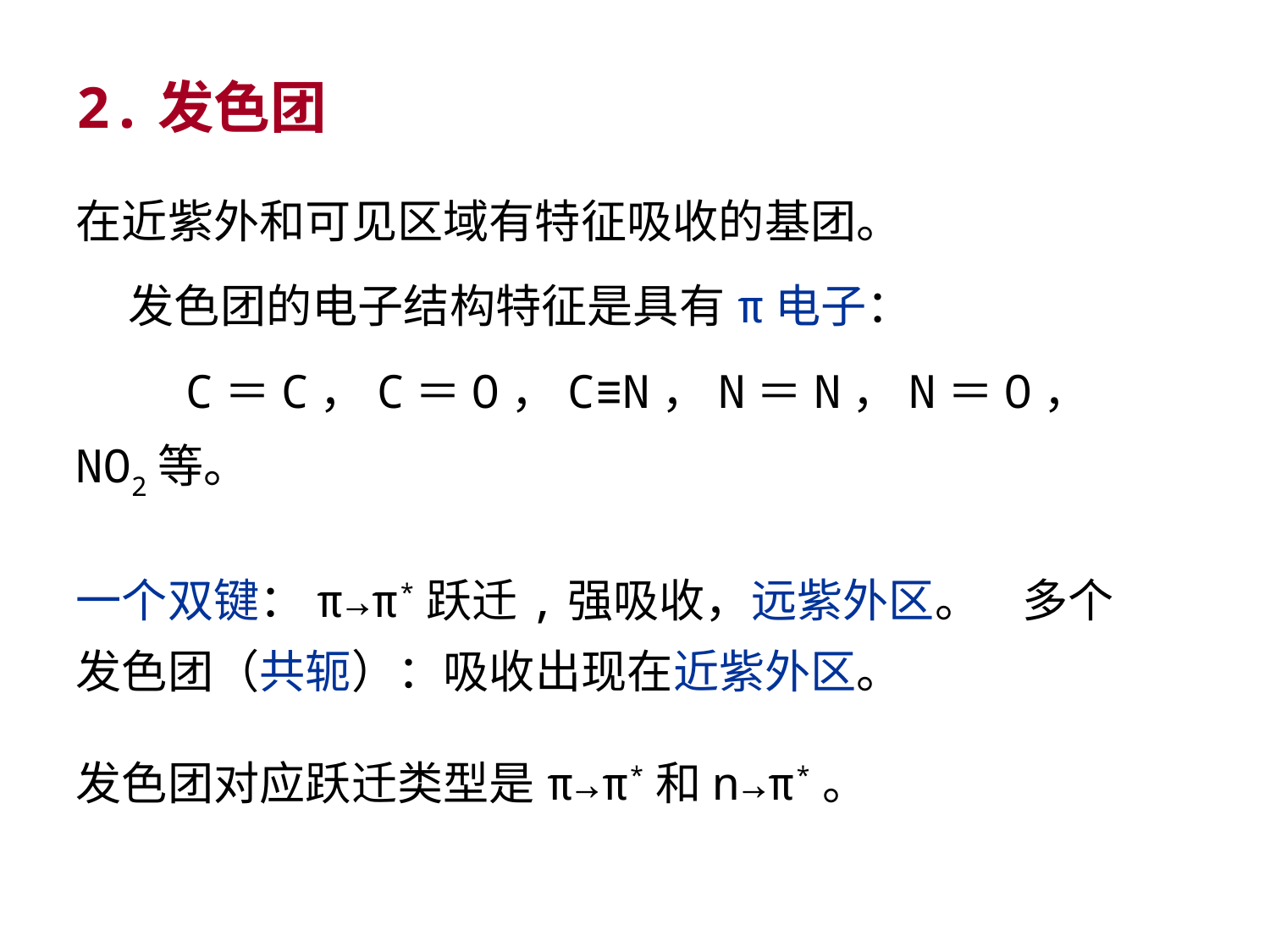

# 2.发色团
在近紫外和可见区域有特征吸收的基团。
    发色团的电子结构特征是具有π电子：
    C＝C，C＝O，C≡N，N＝N，N＝O，NO2等。

一个双键：π→π*跃迁,强吸收，远紫外区。    多个发色团（共轭）：吸收出现在近紫外区。

发色团对应跃迁类型是π→π*和n→π*。